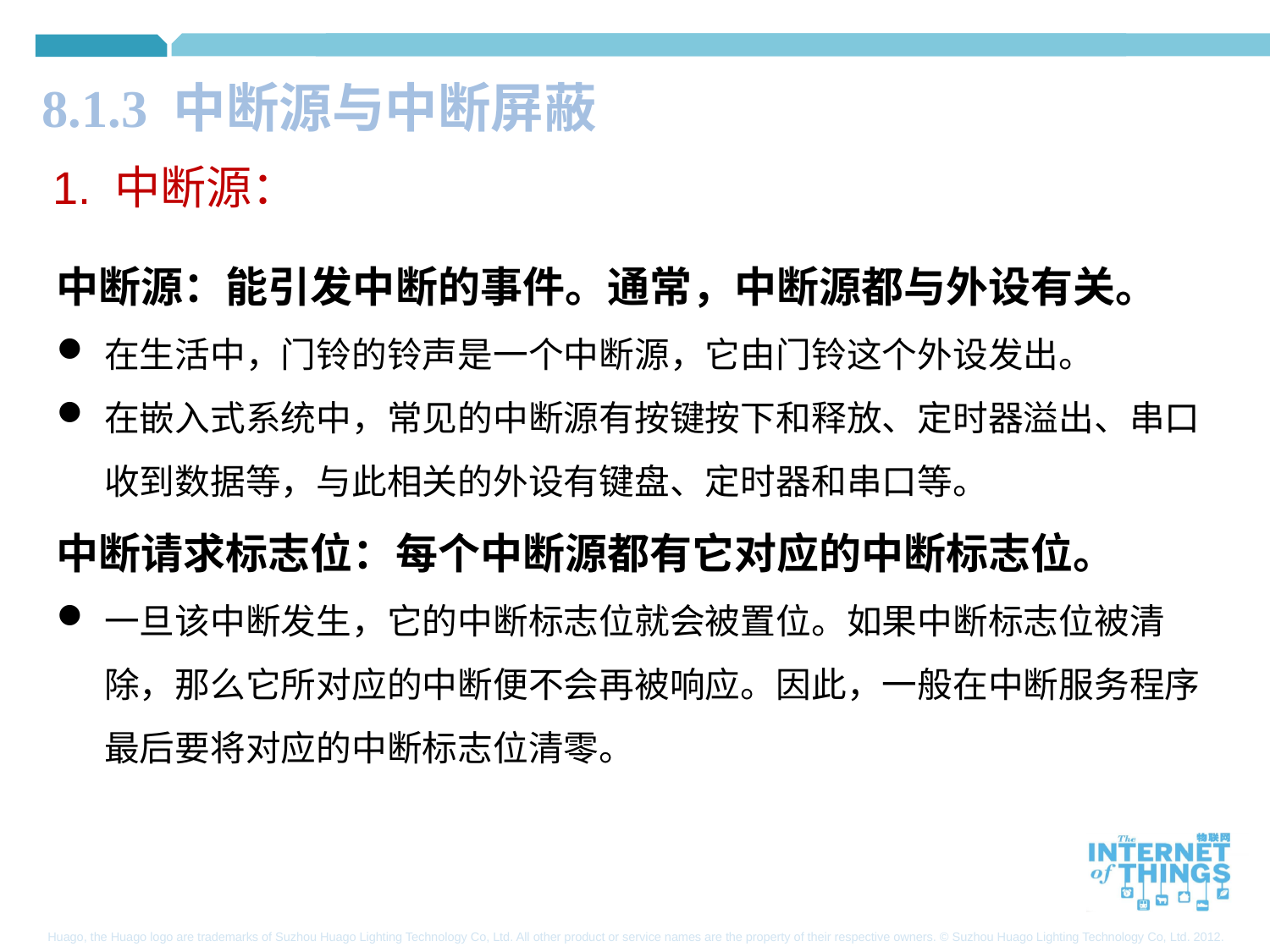

8.1.3 中断源与中断屏蔽
1. 中断源：
中断源：能引发中断的事件。通常，中断源都与外设有关。
在生活中，门铃的铃声是一个中断源，它由门铃这个外设发出。
在嵌入式系统中，常见的中断源有按键按下和释放、定时器溢出、串口收到数据等，与此相关的外设有键盘、定时器和串口等。
中断请求标志位：每个中断源都有它对应的中断标志位。
一旦该中断发生，它的中断标志位就会被置位。如果中断标志位被清除，那么它所对应的中断便不会再被响应。因此，一般在中断服务程序最后要将对应的中断标志位清零。